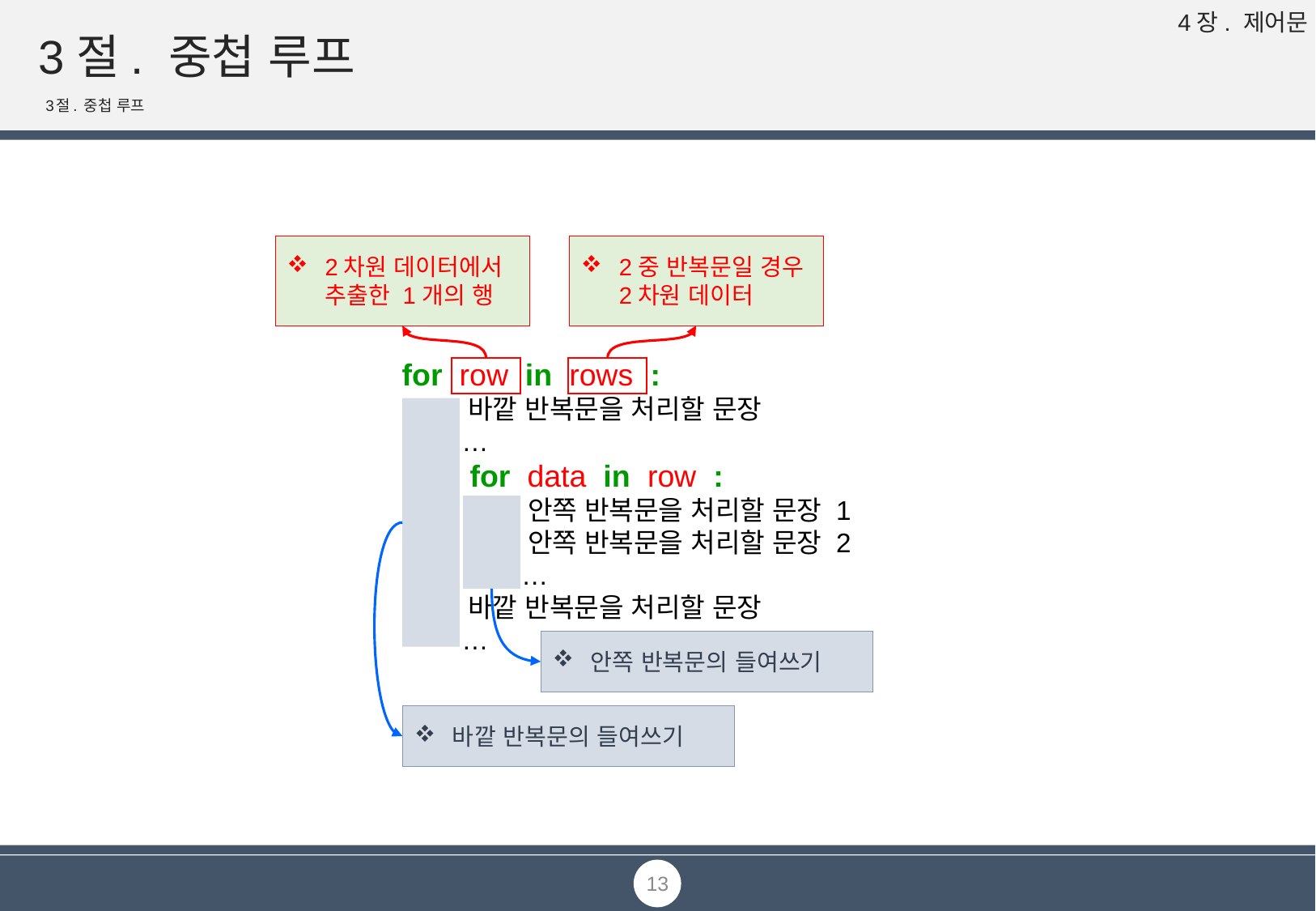

# 3절. 중첩 루프
3절. 중첩 루프
2차원 데이터에서 추출한 1개의 행
2중 반복문일 경우 2차원 데이터
for  row  in  rows  :
        바깥 반복문을 처리할 문장
        …
        for  data  in  row  :
                안쪽 반복문을 처리할 문장 1
                안쪽 반복문을 처리할 문장 2
                …
        바깥 반복문을 처리할 문장
        …

안쪽 반복문의 들여쓰기
바깥 반복문의 들여쓰기
13